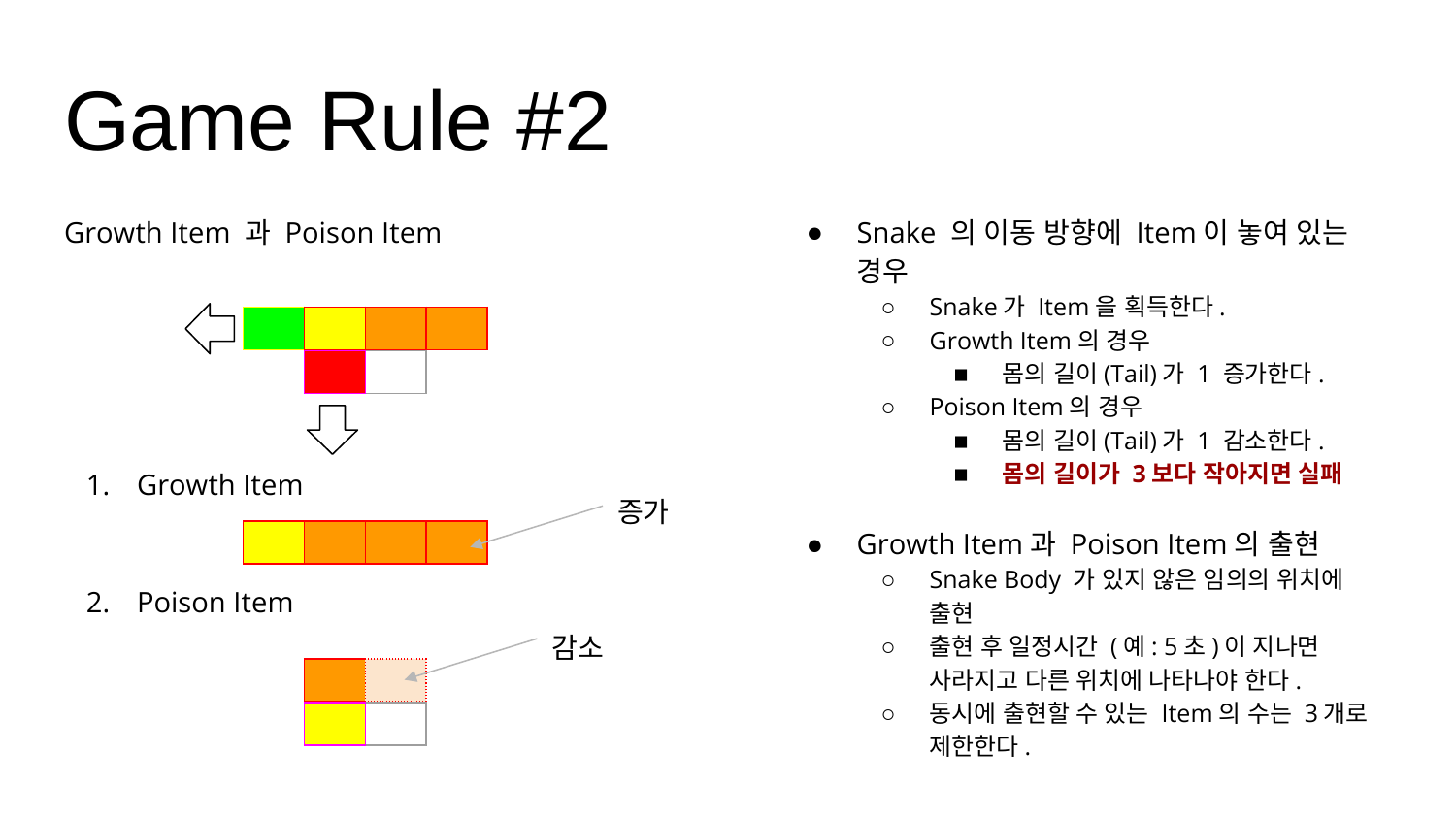

# Game Rule #2
Growth Item 과 Poison Item

Growth Item
Poison Item
Snake 의 이동 방향에 Item이 놓여 있는 경우
Snake가 Item을 획득한다.
Growth Item의 경우
몸의 길이(Tail)가 1 증가한다.
Poison Item의 경우
몸의 길이(Tail)가 1 감소한다.
몸의 길이가 3보다 작아지면 실패
Growth Item과 Poison Item의 출현
Snake Body 가 있지 않은 임의의 위치에 출현
출현 후 일정시간 (예: 5초)이 지나면
사라지고 다른 위치에 나타나야 한다.
동시에 출현할 수 있는 Item의 수는 3개로 제한한다.

|  |  |  |
| --- | --- | --- |
|  |  |
| --- | --- |
|  |  |
| --- | --- |

증가
|  |  |  |
| --- | --- | --- |
|  |  |
| --- | --- |
감소
|  |  |
| --- | --- |
|  |  |
| --- | --- |